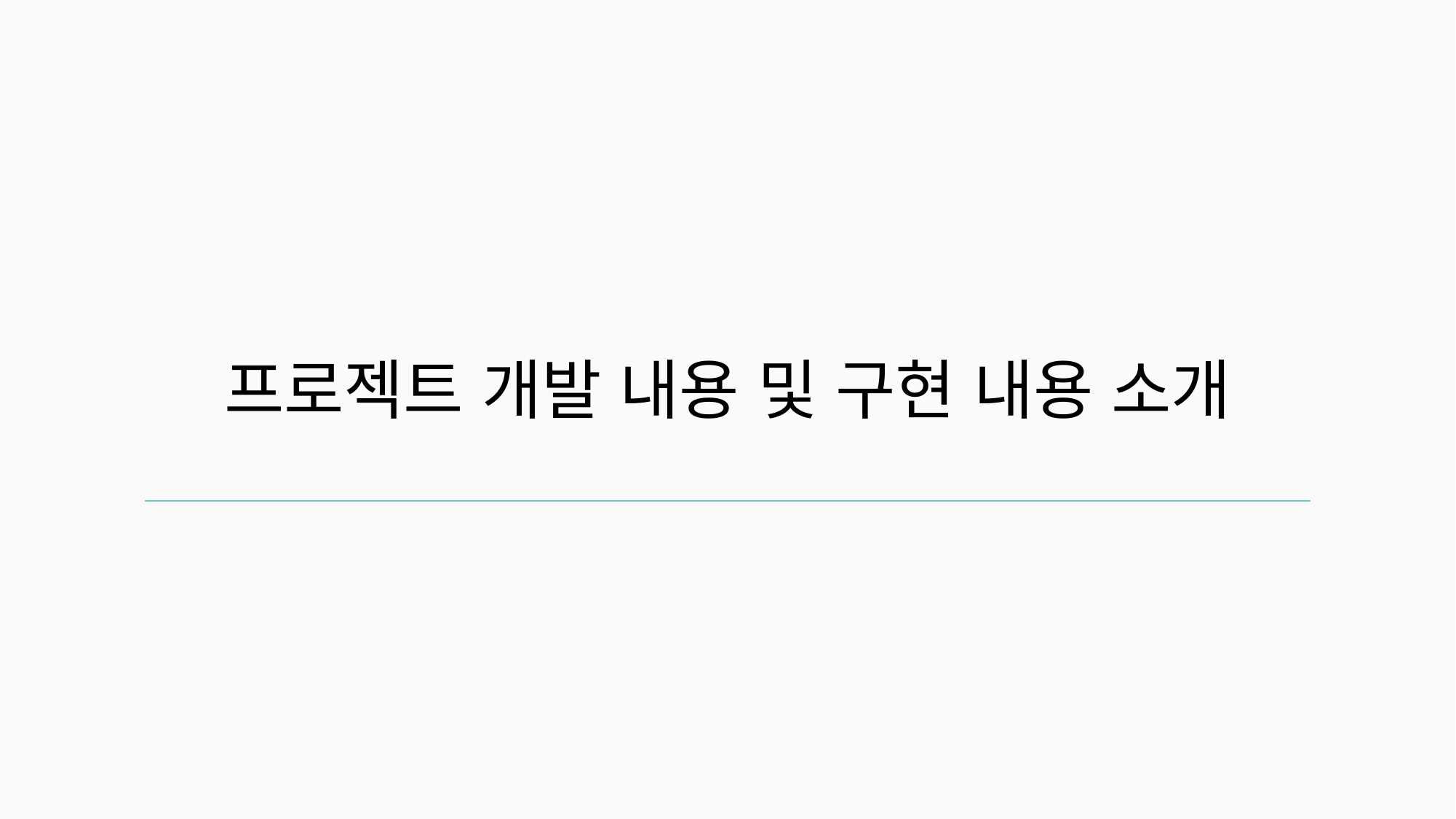

# 프로젝트 개발 내용 및 구현 내용 소개